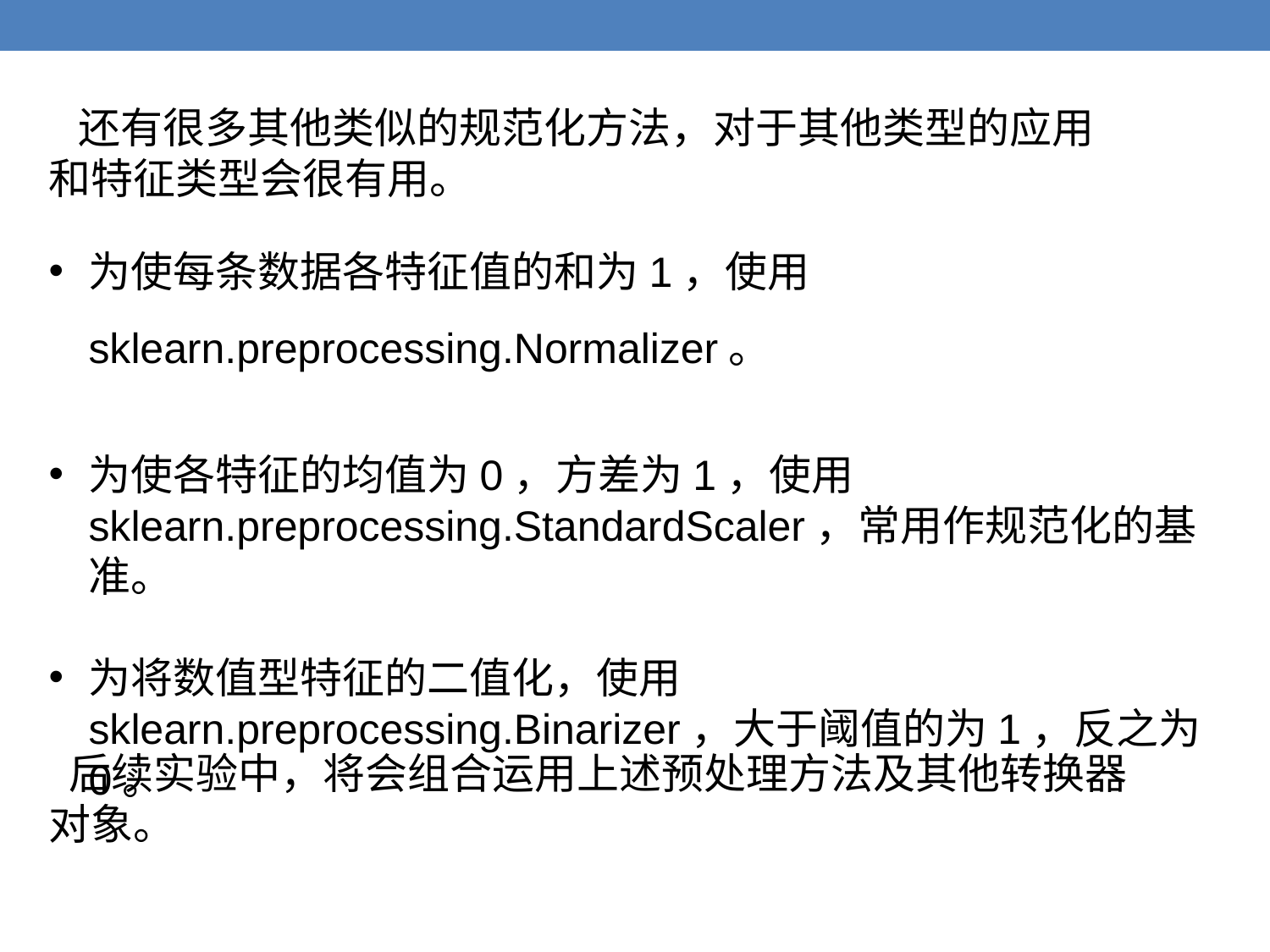

还有很多其他类似的规范化方法，对于其他类型的应用和特征类型会很有用。
为使每条数据各特征值的和为1，使用sklearn.preprocessing.Normalizer。

为使各特征的均值为0，方差为1，使用sklearn.preprocessing.StandardScaler，常用作规范化的基准。

为将数值型特征的二值化，使用sklearn.preprocessing.Binarizer，大于阈值的为1，反之为0。
 后续实验中，将会组合运用上述预处理方法及其他转换器对象。